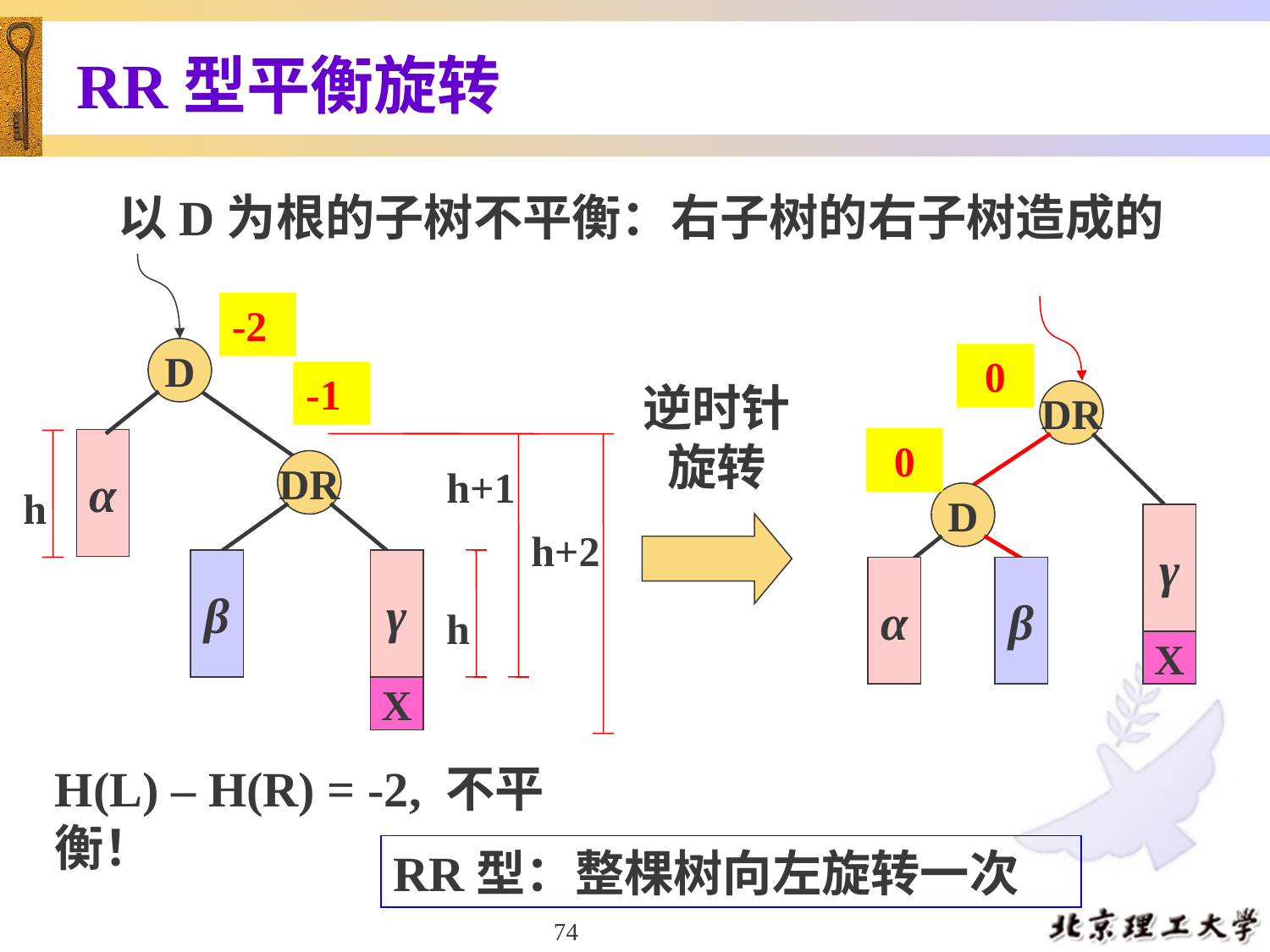

# RR型平衡旋转
以D为根的子树不平衡：右子树的右子树造成的
-1
-2
DR

D
γ

α
β
X
D
0
-1
0
逆时针旋转

0
α

h

h+1

h+2

DR

β
γ

h
X
H(L) – H(R) = -2, 不平衡！
RR型：整棵树向左旋转一次
74